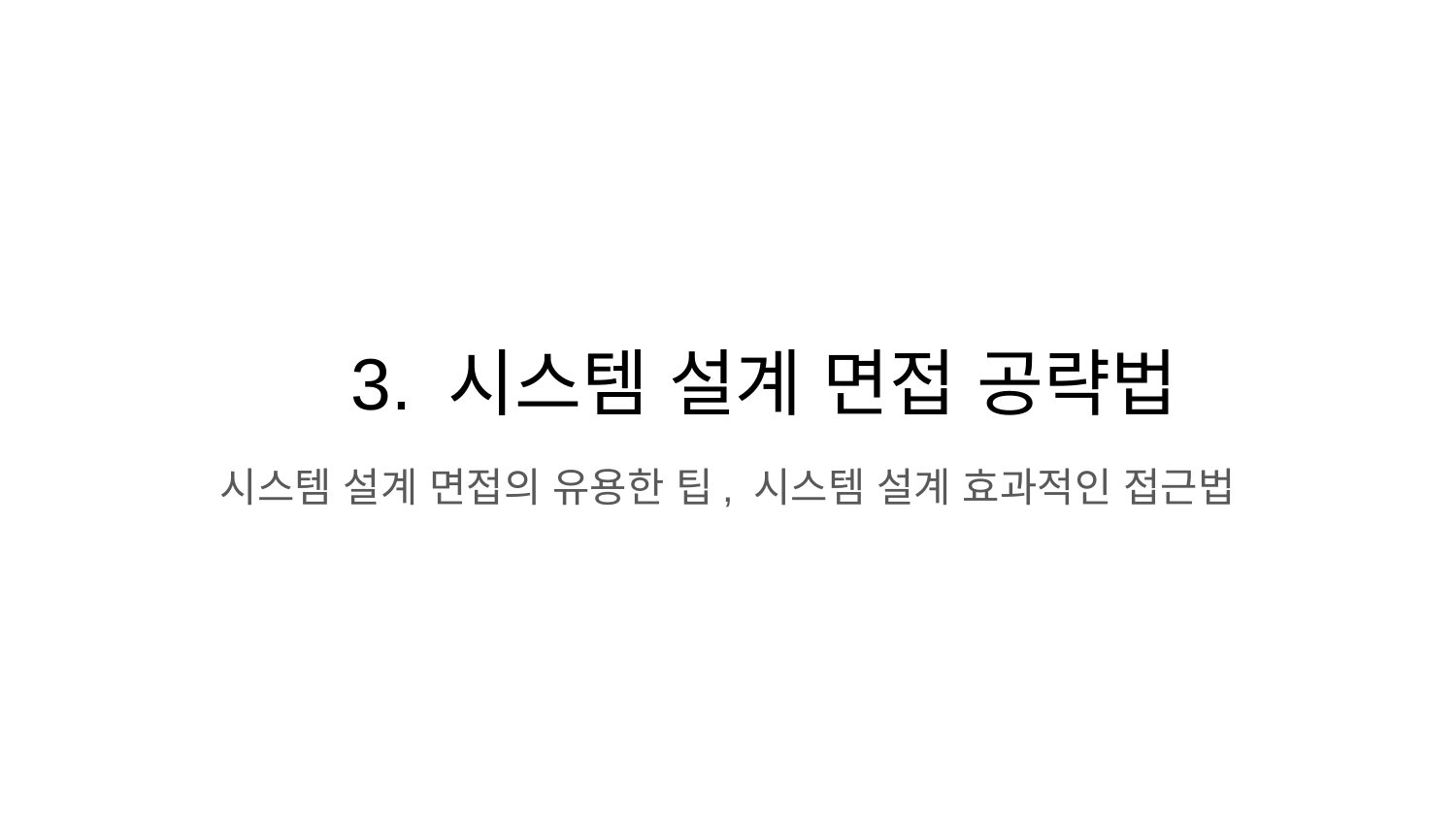

# 3. 시스템 설계 면접 공략법
시스템 설계 면접의 유용한 팁, 시스템 설계 효과적인 접근법